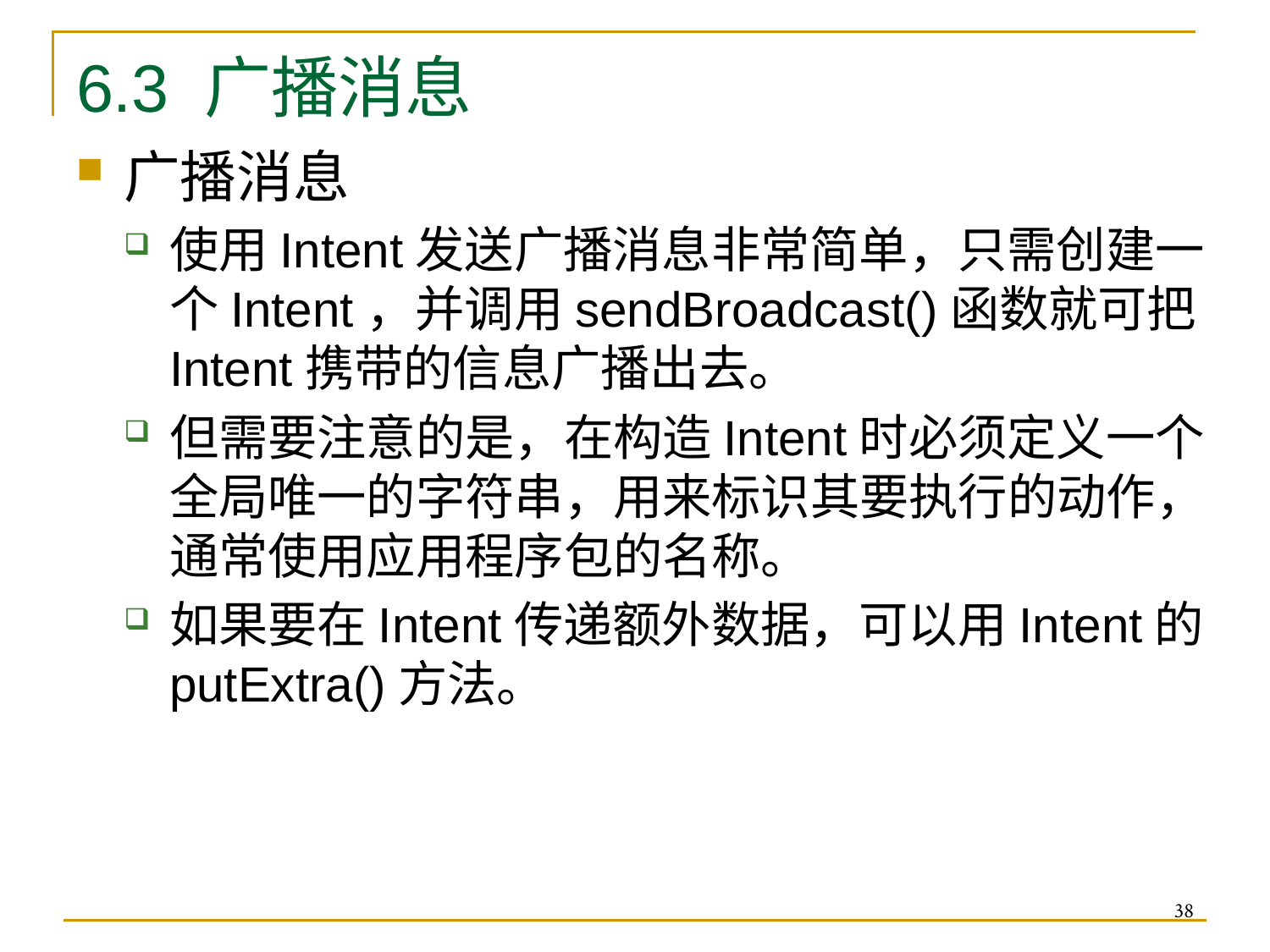

# 6.3 广播消息
广播消息
使用Intent发送广播消息非常简单，只需创建一个Intent，并调用sendBroadcast()函数就可把Intent携带的信息广播出去。
但需要注意的是，在构造Intent时必须定义一个全局唯一的字符串，用来标识其要执行的动作，通常使用应用程序包的名称。
如果要在Intent传递额外数据，可以用Intent的putExtra()方法。
38